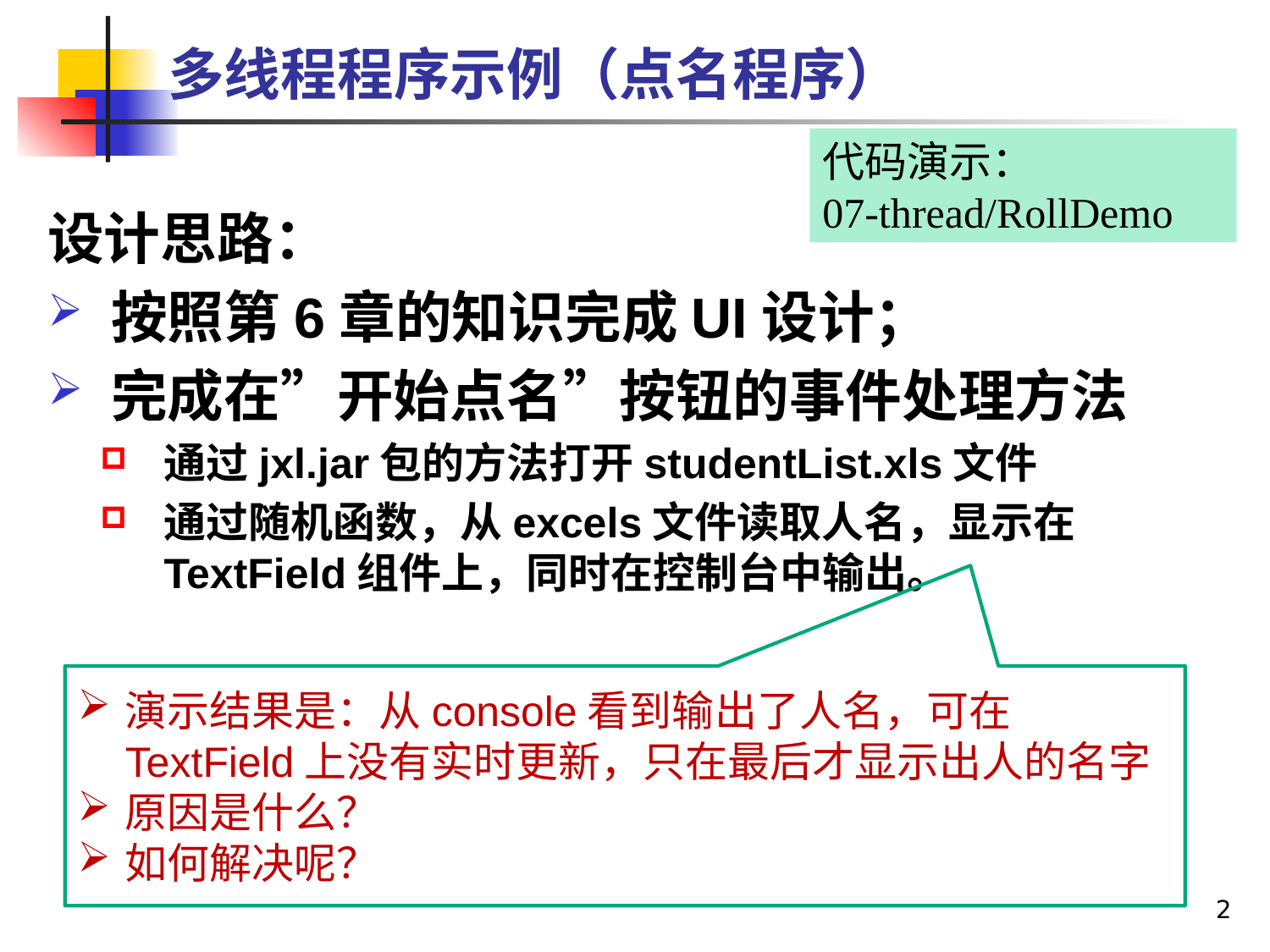

# 多线程程序示例（点名程序）
代码演示：
07-thread/RollDemo
设计思路：
按照第6章的知识完成UI设计；
完成在”开始点名”按钮的事件处理方法
通过jxl.jar包的方法打开studentList.xls文件
通过随机函数，从excels文件读取人名，显示在TextField组件上，同时在控制台中输出。
演示结果是：从console看到输出了人名，可在TextField上没有实时更新，只在最后才显示出人的名字
原因是什么？
如何解决呢？
2